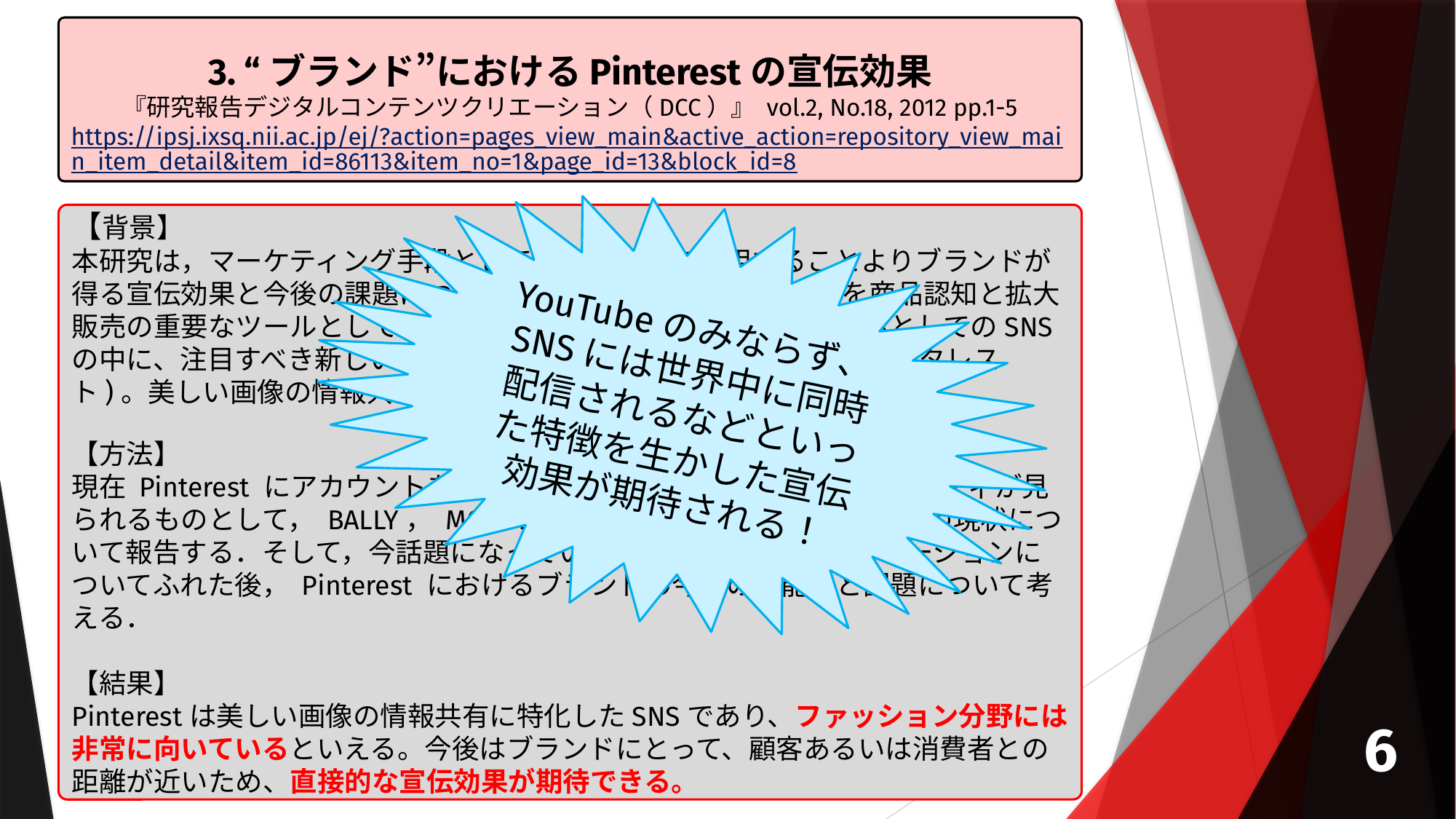

3. “ブランド”におけるPinterestの宣伝効果
『研究報告デジタルコンテンツクリエーション（DCC）』 vol.2, No.18, 2012 pp.1-5
https://ipsj.ixsq.nii.ac.jp/ej/?action=pages_view_main&active_action=repository_view_main_item_detail&item_id=86113&item_no=1&page_id=13&block_id=8

【背景】
本研究は，マーケティング手段として Pinterest を利用することよりブランドが得る宣伝効果と今後の課題について考察するものである．SNSを商品認知と拡大販売の重要なツールとして利用する企業は後を絶たない。宣伝媒体としてのSNSの中に、注目すべき新しいSNSが登場した。それは、Pinterest(ピンタレスト)。美しい画像の情報共有に特化したSNSである。

【方法】
現在 Pinterest にアカウントを持つブランドの中で，活発なアクティビティが見られるものとして， BALLY， MONTBLANC， GAP Japan， UNIQLO の現状について報告する．そして，今話題になっている画像系 SNS とアプリケーションについてふれた後， Pinterest におけるブランドの今後の可能性と課題について考える．

【結果】
Pinterestは美しい画像の情報共有に特化したSNSであり、ファッション分野には非常に向いているといえる。今後はブランドにとって、顧客あるいは消費者との距離が近いため、直接的な宣伝効果が期待できる。

YouTubeのみならず、SNSには世界中に同時配信されるなどといった特徴を生かした宣伝効果が期待される！
6